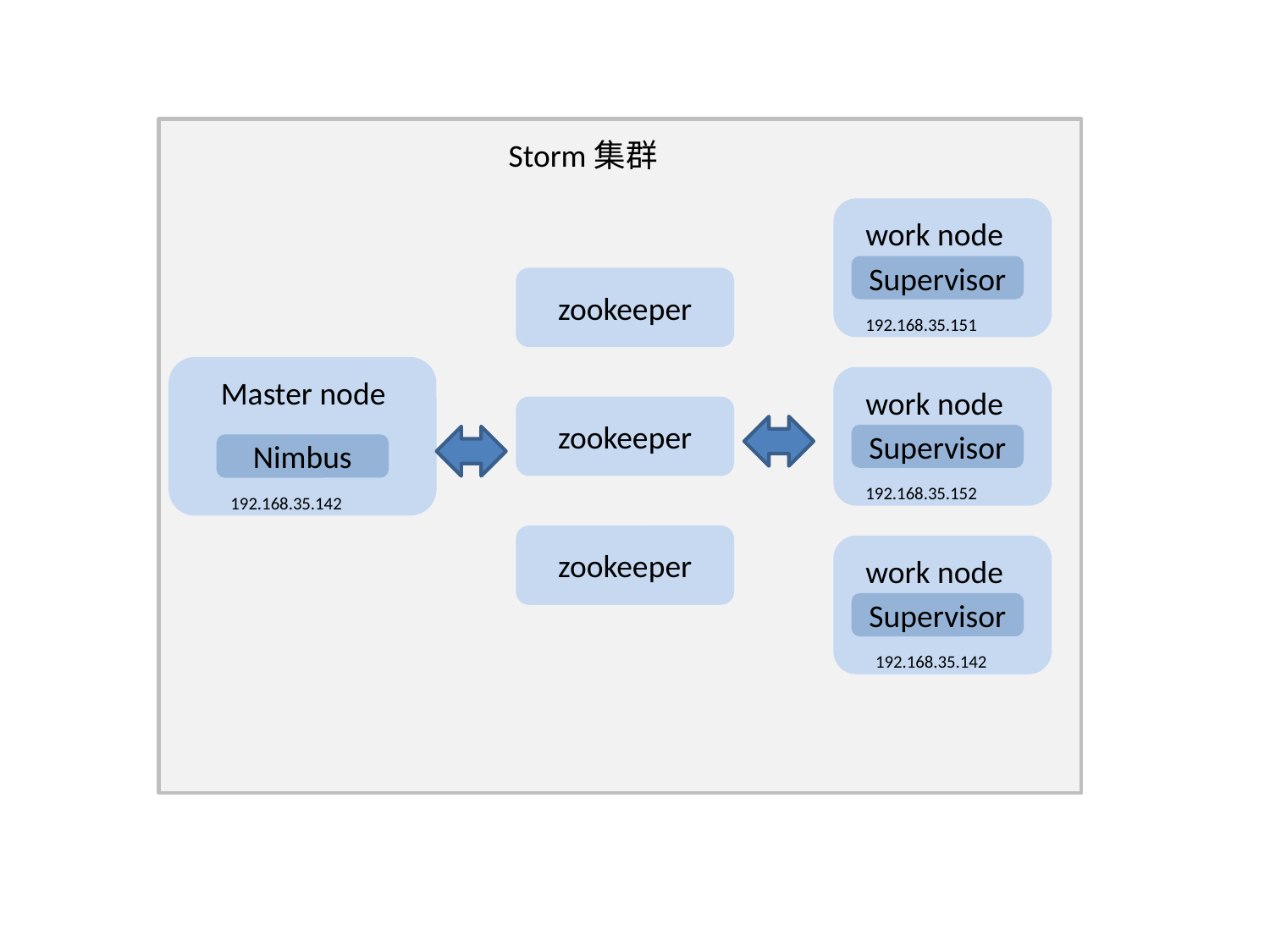

Storm集群

work node
Supervisor
zookeeper
192.168.35.151

Master node

work node
zookeeper

Supervisor
Nimbus
192.168.35.152
192.168.35.142
zookeeper

work node
Supervisor
192.168.35.142